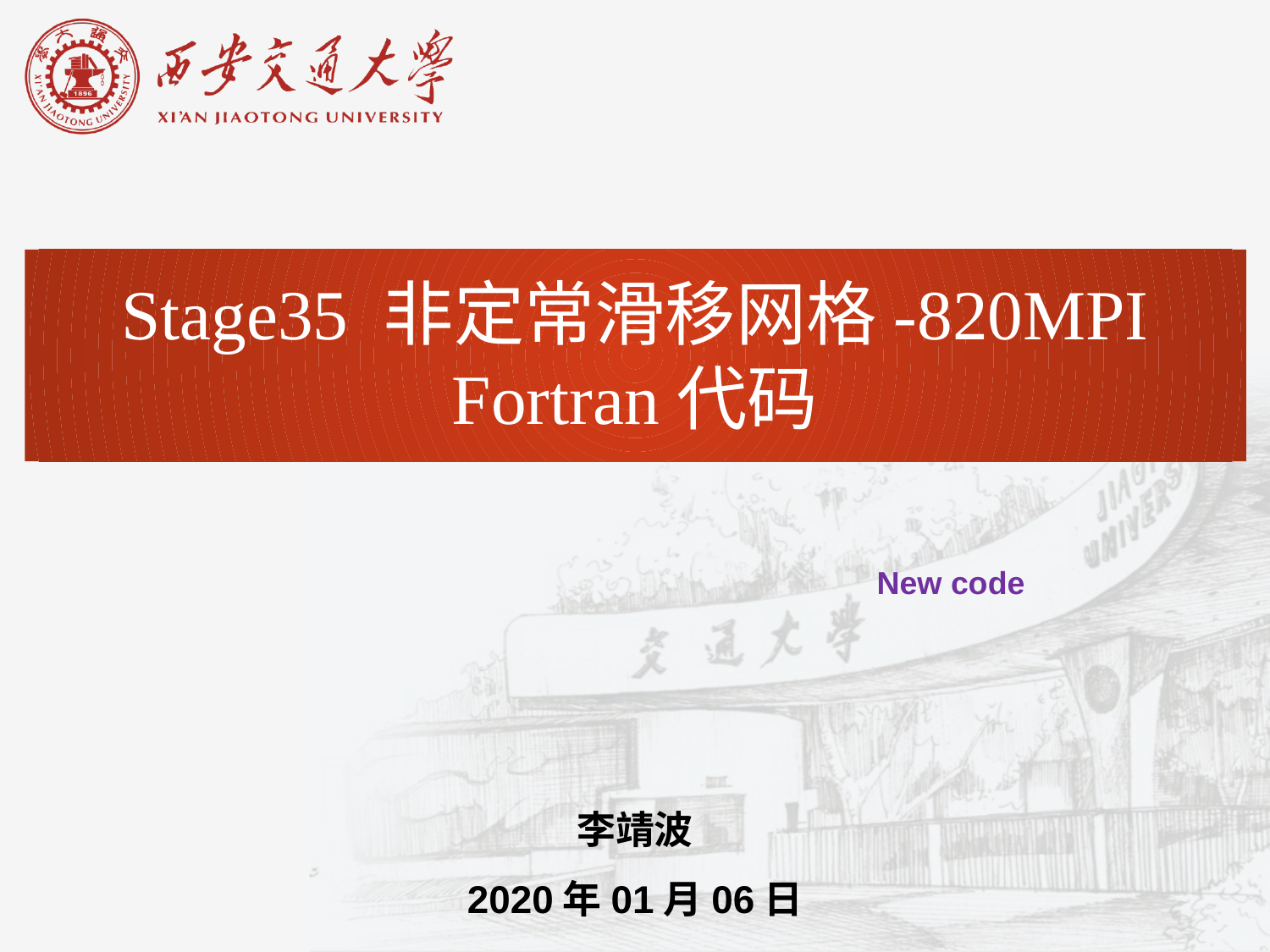

Stage35 非定常滑移网格-820MPI Fortran代码
New code
李靖波
2020年01月06日